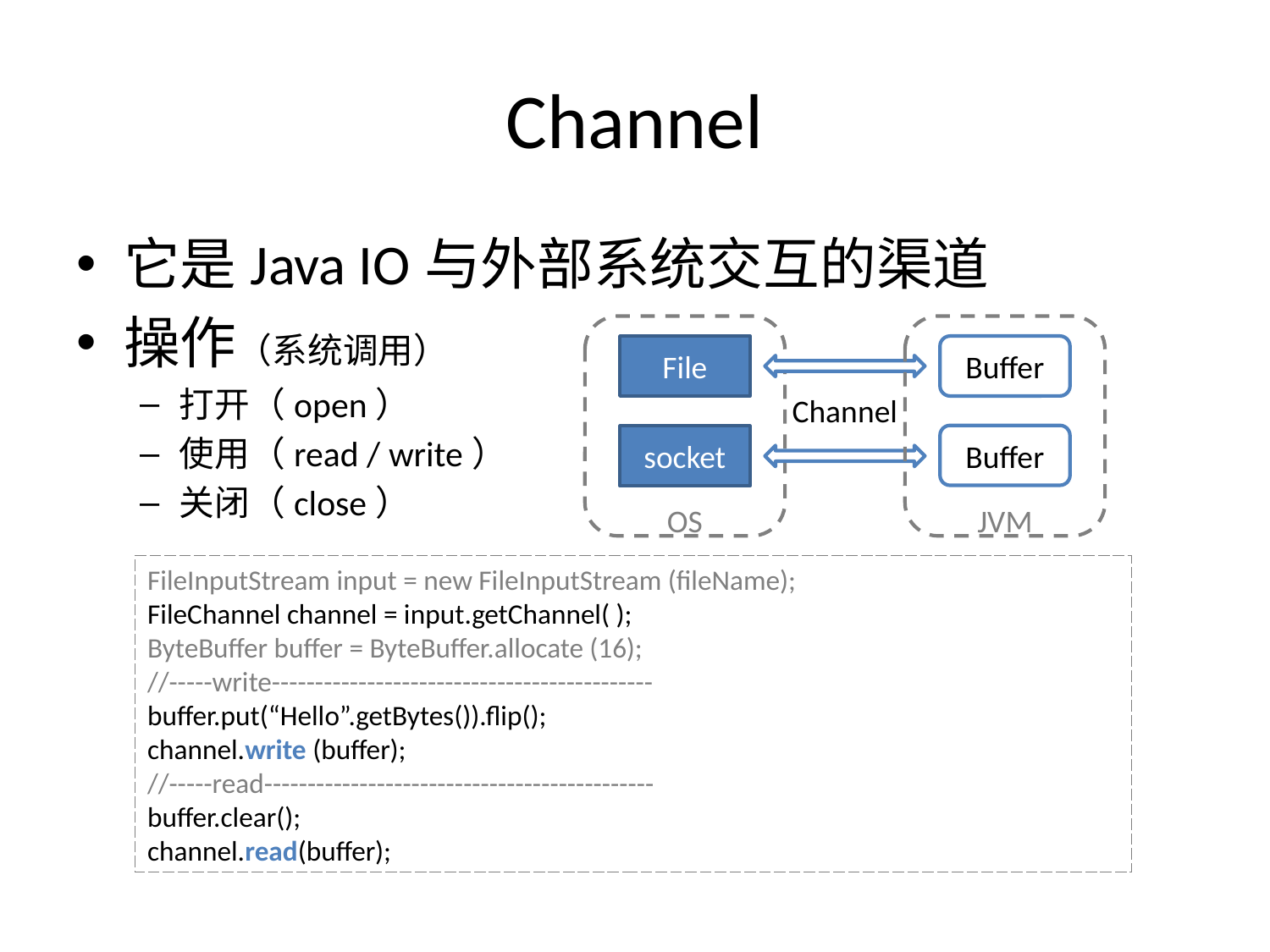

# Channel
它是Java IO与外部系统交互的渠道
操作（系统调用）
打开（open）
使用（read / write）
关闭（close）

File
Buffer

Channel
Buffer
socket

OS
JVM
FileInputStream input = new FileInputStream (fileName);
FileChannel channel = input.getChannel( );
ByteBuffer buffer = ByteBuffer.allocate (16);
//-----write--------------------------------------------
buffer.put(“Hello”.getBytes()).flip();
channel.write (buffer);
//-----read---------------------------------------------
buffer.clear();
channel.read(buffer);